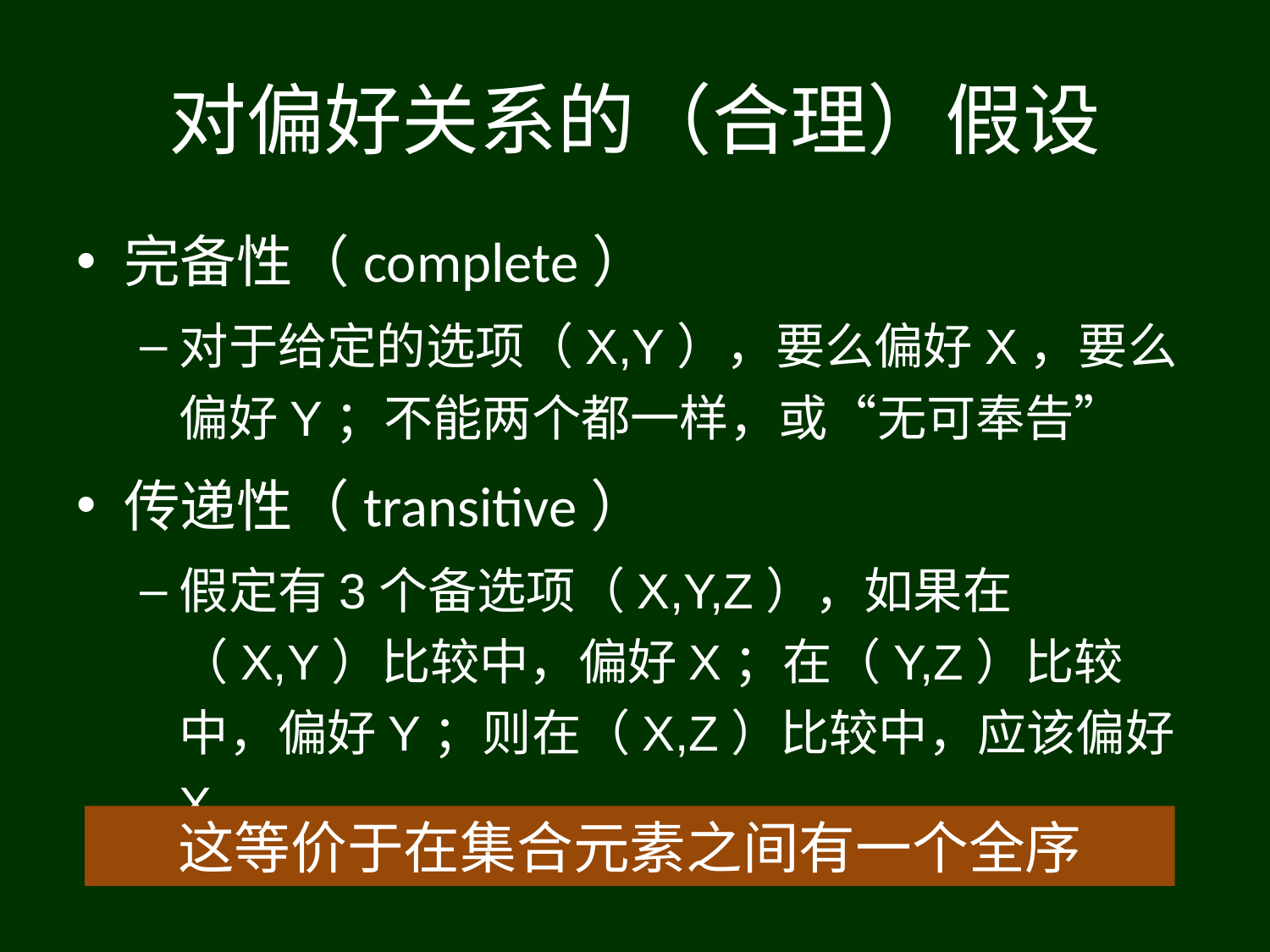

# 对偏好关系的（合理）假设
完备性（complete）
对于给定的选项（X,Y），要么偏好X，要么偏好Y；不能两个都一样，或“无可奉告”
传递性（transitive）
假定有3个备选项（X,Y,Z），如果在（X,Y）比较中，偏好X；在（Y,Z）比较中，偏好Y；则在（X,Z）比较中，应该偏好X
这等价于在集合元素之间有一个全序